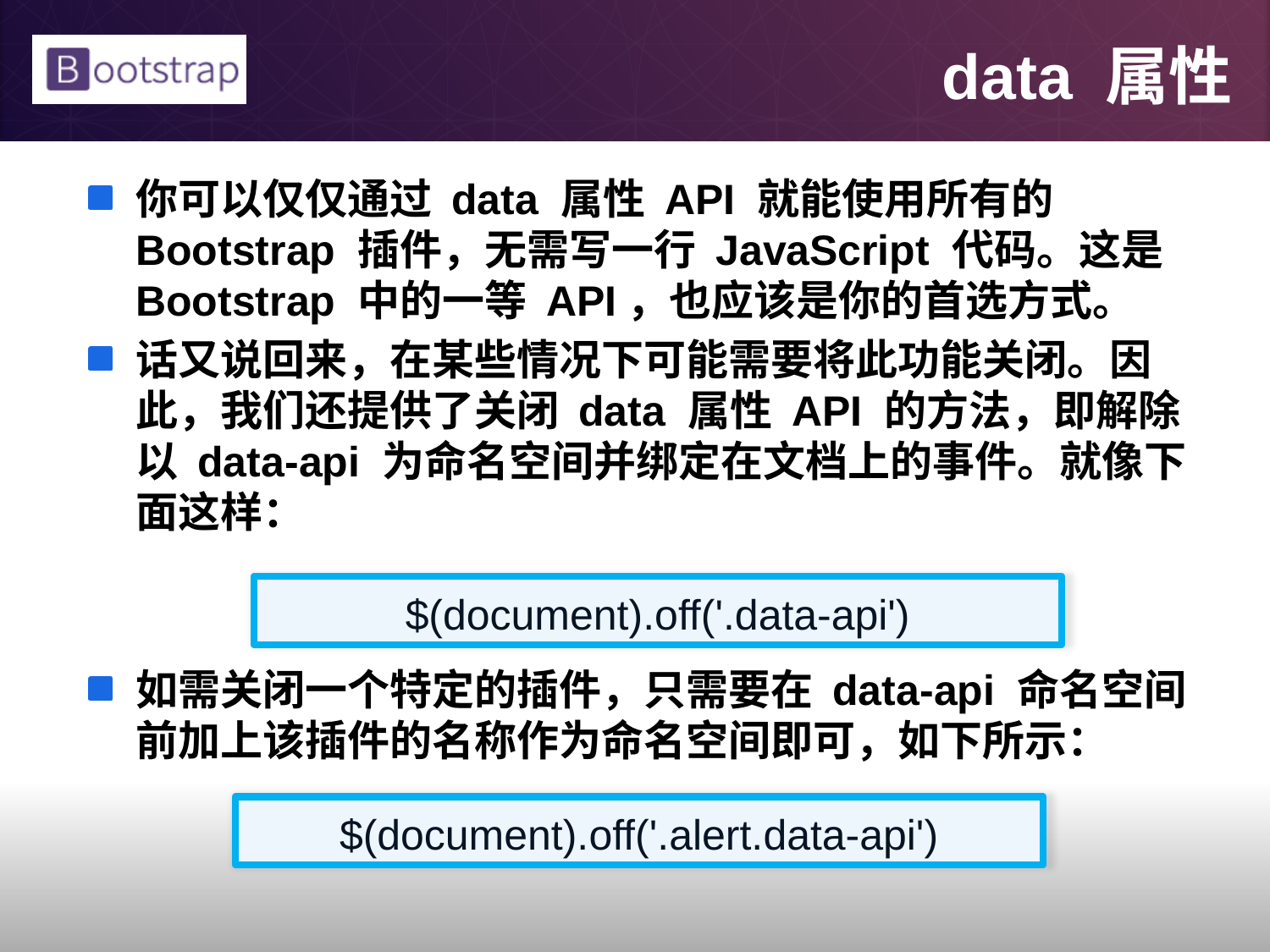

# data 属性
你可以仅仅通过 data 属性 API 就能使用所有的 Bootstrap 插件，无需写一行 JavaScript 代码。这是 Bootstrap 中的一等 API，也应该是你的首选方式。
话又说回来，在某些情况下可能需要将此功能关闭。因此，我们还提供了关闭 data 属性 API 的方法，即解除以 data-api 为命名空间并绑定在文档上的事件。就像下面这样：

如需关闭一个特定的插件，只需要在 data-api 命名空间前加上该插件的名称作为命名空间即可，如下所示：

$(document).off('.data-api')
$(document).off('.alert.data-api')